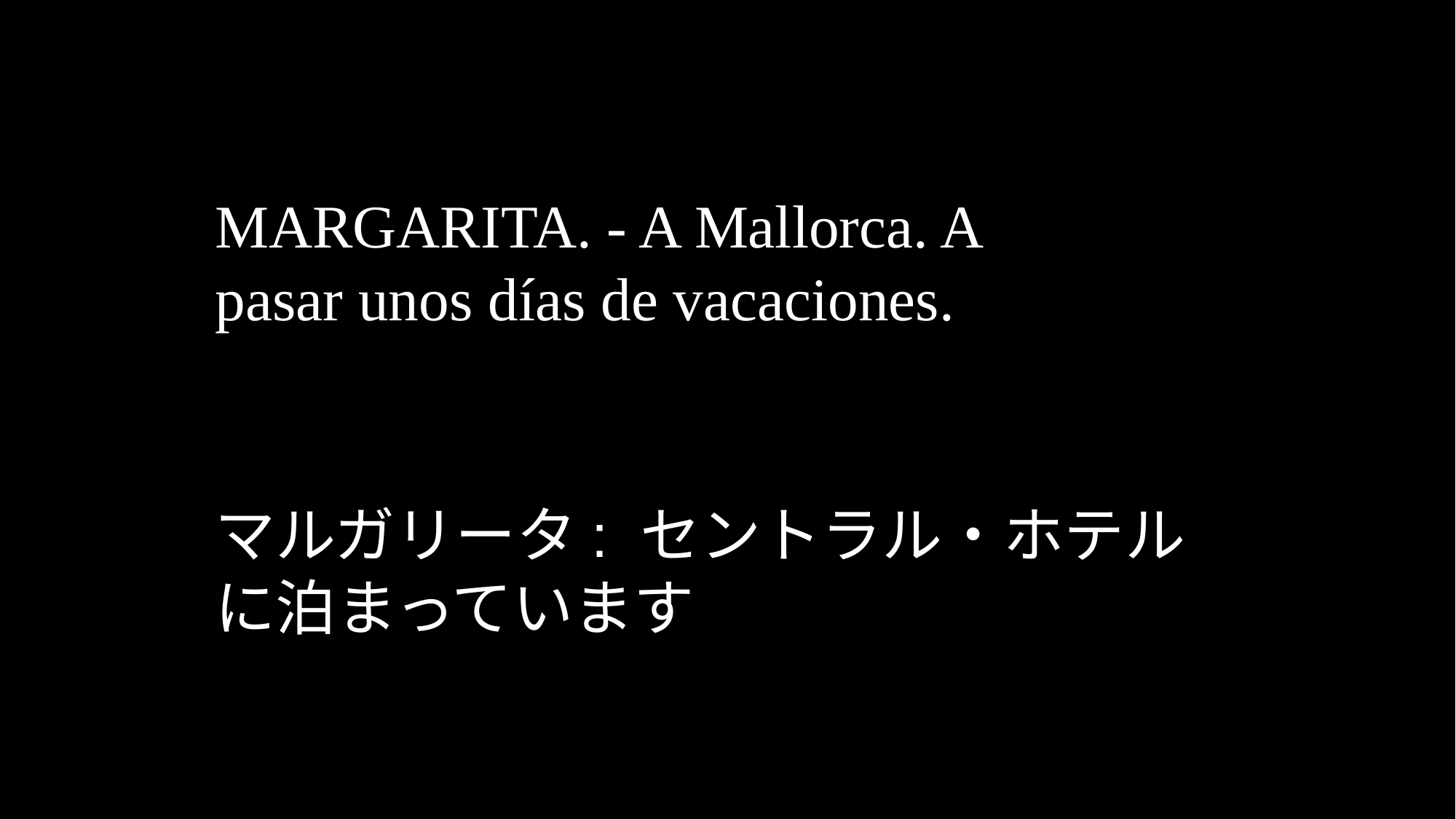

MARGARITA. - A Mallorca. A pasar unos días de vacaciones.

マルガリータ: セントラル・ホテルに泊まっています